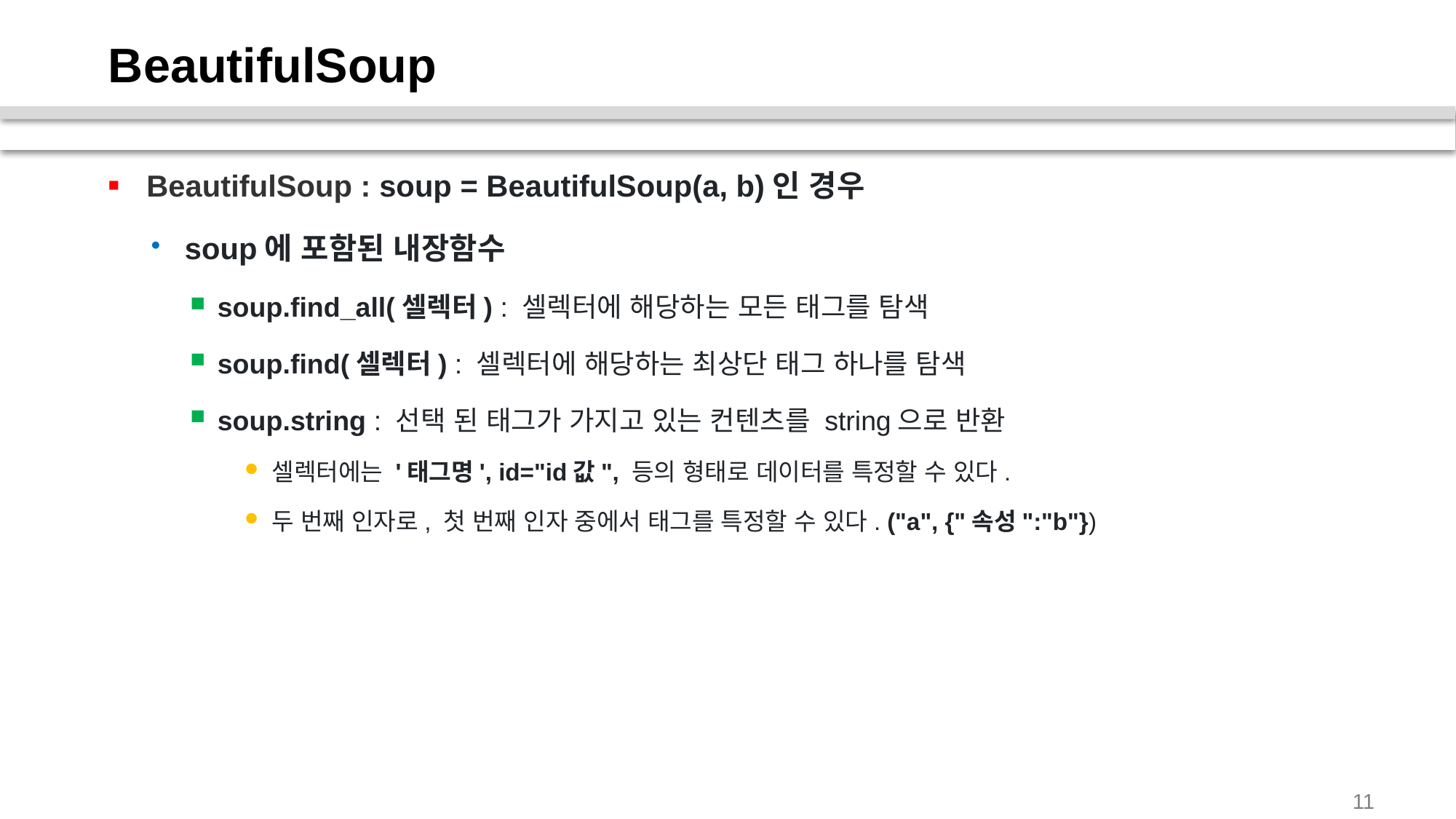

# BeautifulSoup
BeautifulSoup : soup = BeautifulSoup(a, b)인 경우
soup에 포함된 내장함수
soup.find_all(셀렉터) : 셀렉터에 해당하는 모든 태그를 탐색
soup.find(셀렉터) : 셀렉터에 해당하는 최상단 태그 하나를 탐색
soup.string : 선택 된 태그가 가지고 있는 컨텐츠를 string으로 반환
셀렉터에는 '태그명', id="id값", 등의 형태로 데이터를 특정할 수 있다.
두 번째 인자로, 첫 번째 인자 중에서 태그를 특정할 수 있다. ("a", {"속성":"b"})